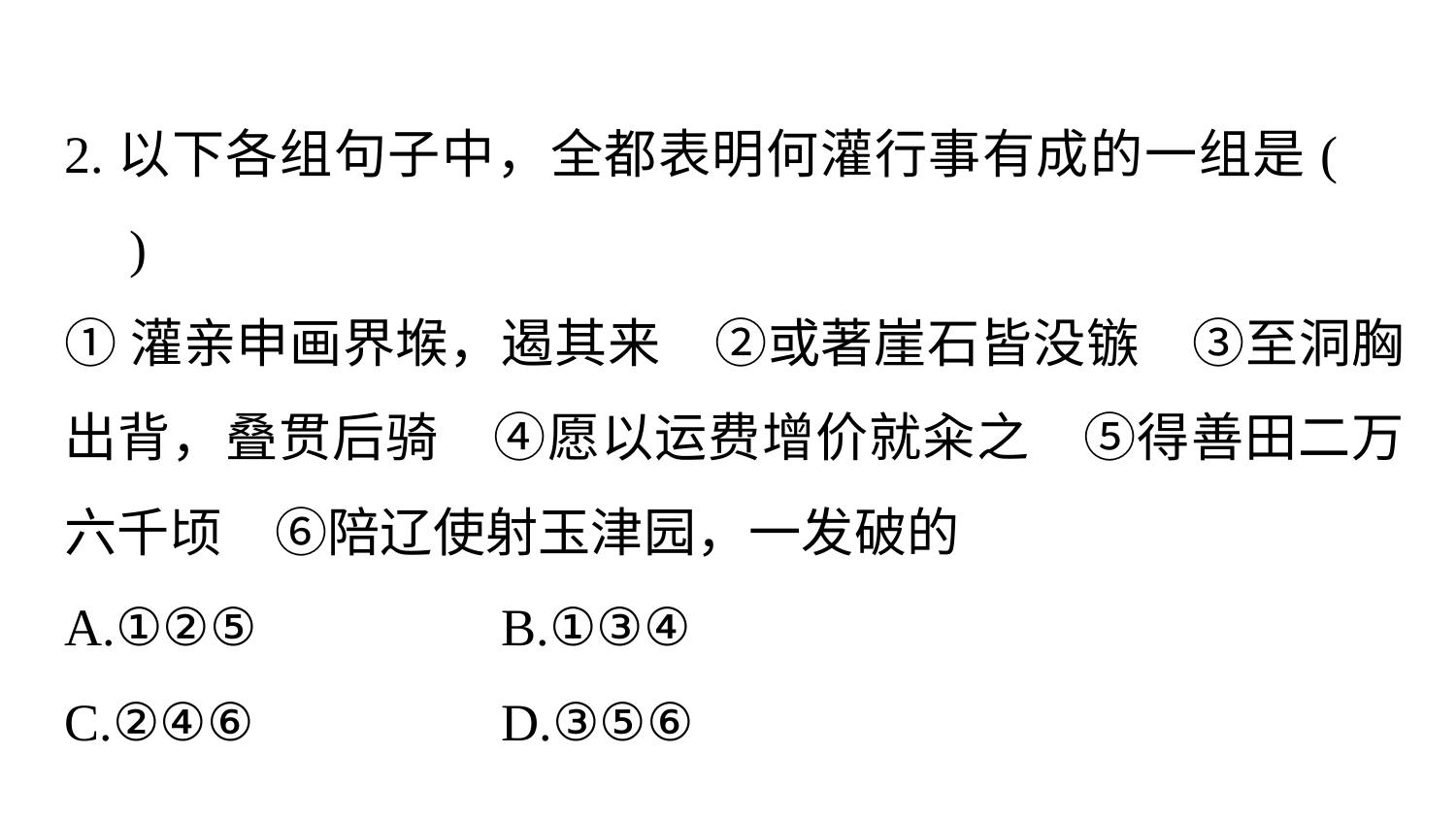

2.以下各组句子中，全都表明何灌行事有成的一组是(　　)
①灌亲申画界堠，遏其来　②或著崖石皆没镞　③至洞胸出背，叠贯后骑　④愿以运费增价就籴之　⑤得善田二万六千顷　⑥陪辽使射玉津园，一发破的
A.①②⑤  		B.①③④
C.②④⑥  		D.③⑤⑥